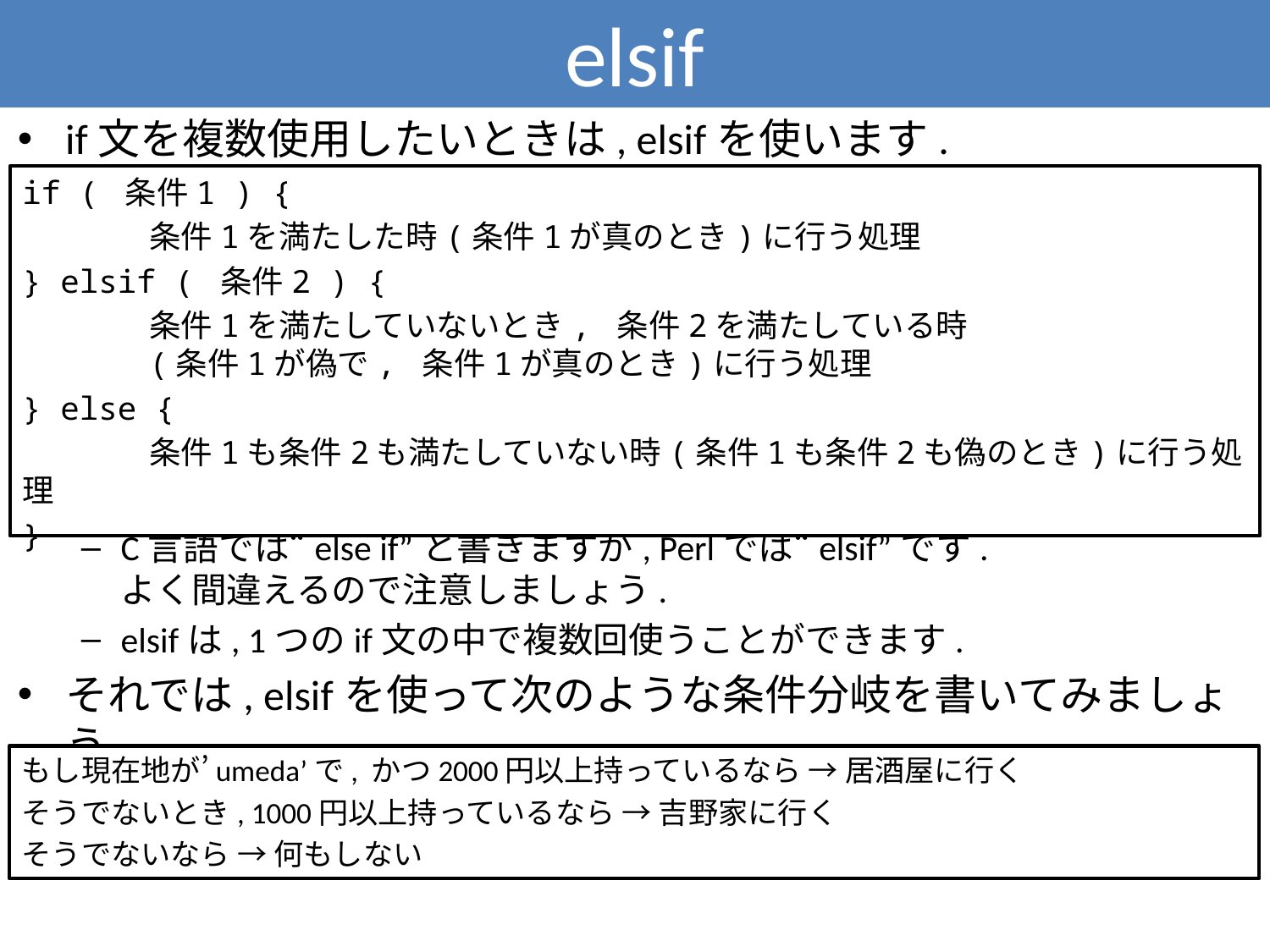

elsif
if文を複数使用したいときは, elsifを使います.

C言語では“else if”と書きますが, Perlでは“elsif”です.
よく間違えるので注意しましょう.
elsifは, 1つのif文の中で複数回使うことができます.
それでは, elsifを使って次のような条件分岐を書いてみましょう.

if ( 条件1 ) {
	条件1を満たした時(条件1が真のとき)に行う処理
} elsif ( 条件2 ) {
	条件1を満たしていないとき, 条件2を満たしている時
	(条件1が偽で, 条件1が真のとき)に行う処理
} else {
	条件1も条件2も満たしていない時(条件1も条件2も偽のとき)に行う処理
}
もし現在地が’umeda’で, かつ2000円以上持っているなら → 居酒屋に行く
そうでないとき, 1000円以上持っているなら → 吉野家に行く
そうでないなら → 何もしない